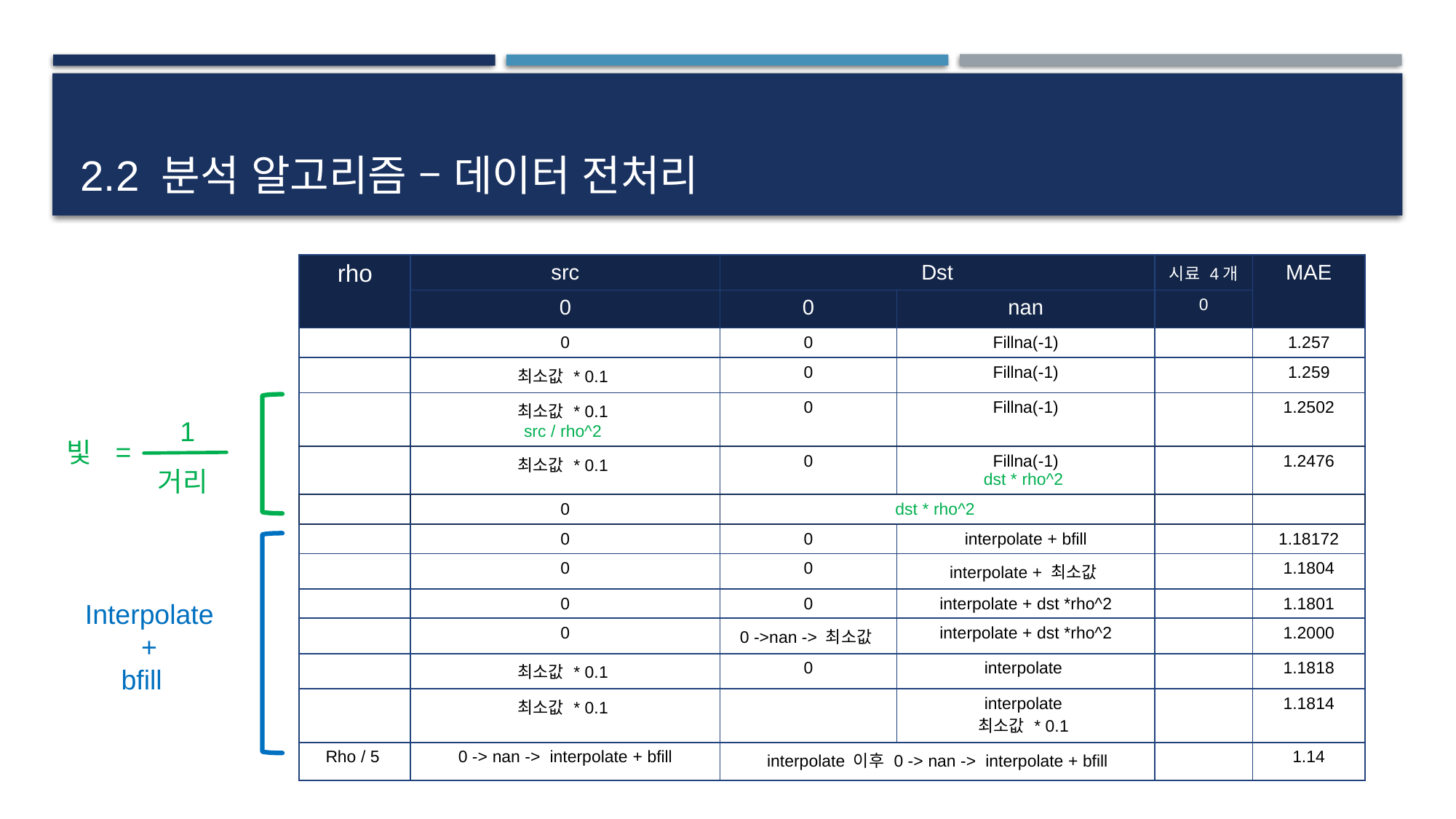

# 2.2 분석 알고리즘 – 데이터 전처리
| rho | src | Dst |  | 시료 4개 | MAE |
| --- | --- | --- | --- | --- | --- |
|  | 0 | 0 | nan | 0 |  |
|  | 0 | 0 | Fillna(-1) |  | 1.257 |
|  | 최소값 \* 0.1 | 0 | Fillna(-1) |  | 1.259 |
|  | 최소값 \* 0.1 src / rho^2 | 0 | Fillna(-1) |  | 1.2502 |
|  | 최소값 \* 0.1 | 0 | Fillna(-1) dst \* rho^2 |  | 1.2476 |
|  | 0 | dst \* rho^2 |  |  |  |
|  | 0 | 0 | interpolate + bfill |  | 1.18172 |
|  | 0 | 0 | interpolate + 최소값 |  | 1.1804 |
|  | 0 | 0 | interpolate + dst \*rho^2 |  | 1.1801 |
|  | 0 | 0 ->nan -> 최소값 | interpolate + dst \*rho^2 |  | 1.2000 |
|  | 최소값 \* 0.1 | 0 | interpolate |  | 1.1818 |
|  | 최소값 \* 0.1 |  | interpolate 최소값 \* 0.1 |  | 1.1814 |
| Rho / 5 | 0 -> nan -> interpolate + bfill | interpolate 이후 0 -> nan -> interpolate + bfill |  |  | 1.14 |

1
=
빛
거리

Interpolate
+
bfill